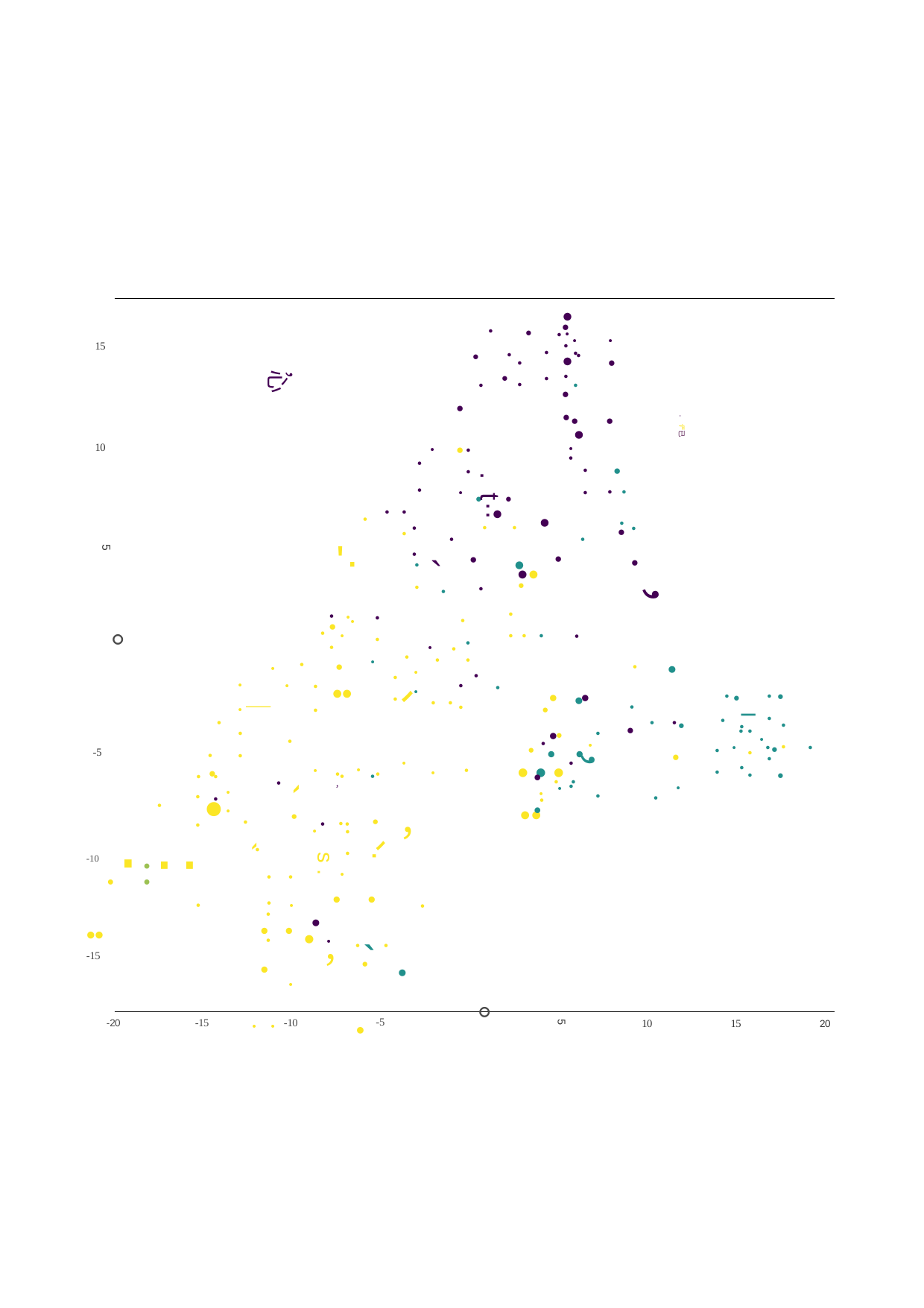

．
．	．
．．．．
．．．
．．．
15
．
． ．
．  ．
．
．．．．
，心
．
．．
．．．
．
．
．   俨已
．
．
10
．．
．．．．
．．
．．
.
．
．．．．
t··
．
'·
．
．．．
．．
．
．
．
．
．  ．
．
．
．
5
`
••
．．
．
．．．  ．
，
．．．
． ．
．
．
． ．
．．．．．
．
．
． ．
＿
．
．．
。
．．．．
．
．
••
．．
．
．
．． ．．
••• ．
． ． ．．
．．
．．．
、
．．． ．
．．．．．．．．．
．
．
．．
．••
．
．．
I
．．． ．
．，．．．．
．
．．．．
．．
••．．
．．
．．．
．．．． ．
-5
•••
••
．．
，
．．．．，．．
．
．
．．．
｀
．．
．
．
．
．
．． ｀
． ．
-10 .·:·· ••
．
．
．．．．
、
．
·
s .
．．．
••，．
．
．
．．
．
｀．．
•••．．．
．．．
-15
。

-5
-15
-10
10
15
-20
20
5